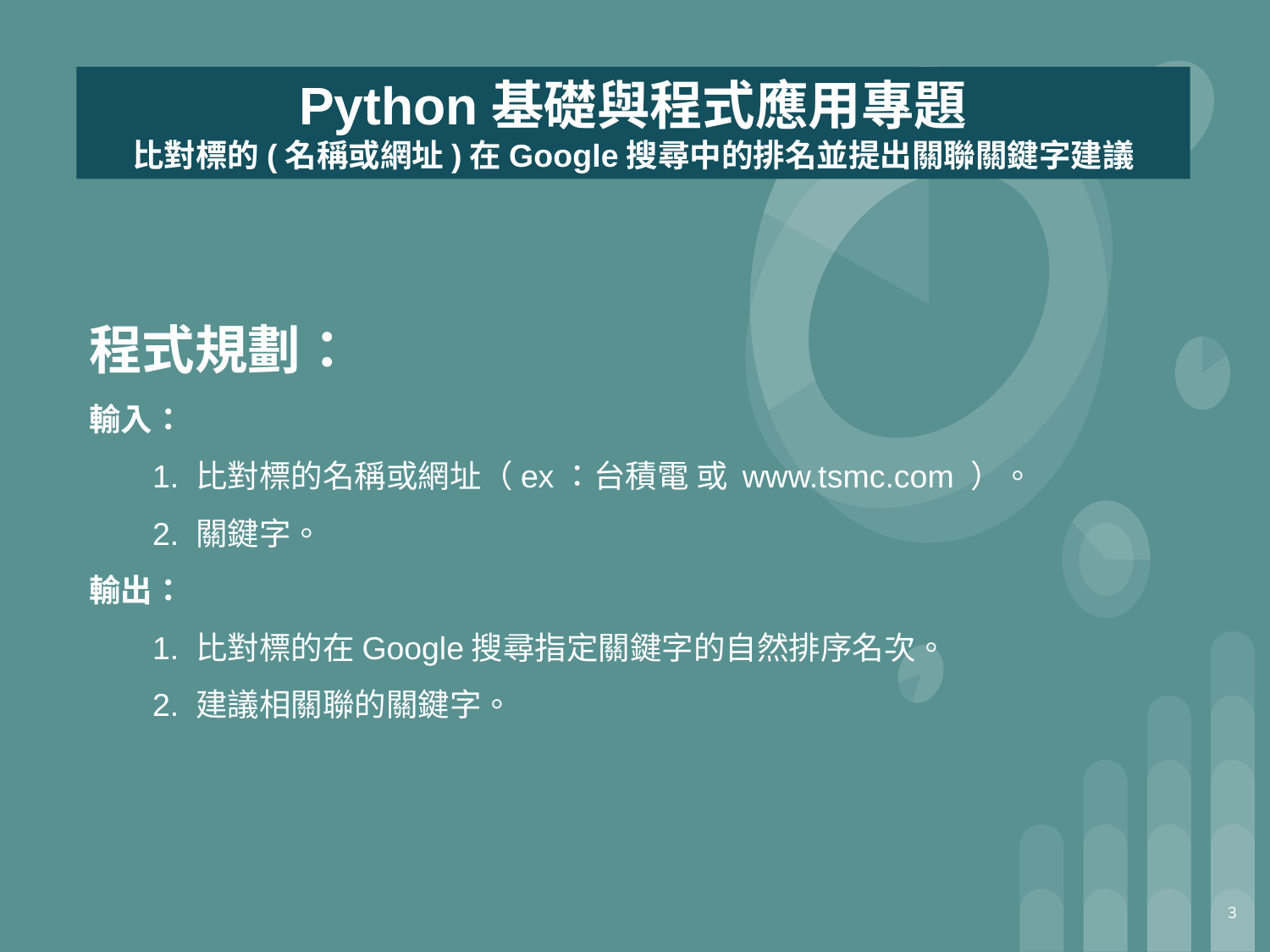

Python基礎與程式應用專題
比對標的(名稱或網址)在Google搜尋中的排名並提出關聯關鍵字建議
程式規劃：
輸入：
1. 比對標的名稱或網址（ex：台積電 或 www.tsmc.com ）。
2. 關鍵字。
輸出：
1. 比對標的在Google搜尋指定關鍵字的自然排序名次。
2. 建議相關聯的關鍵字。
3